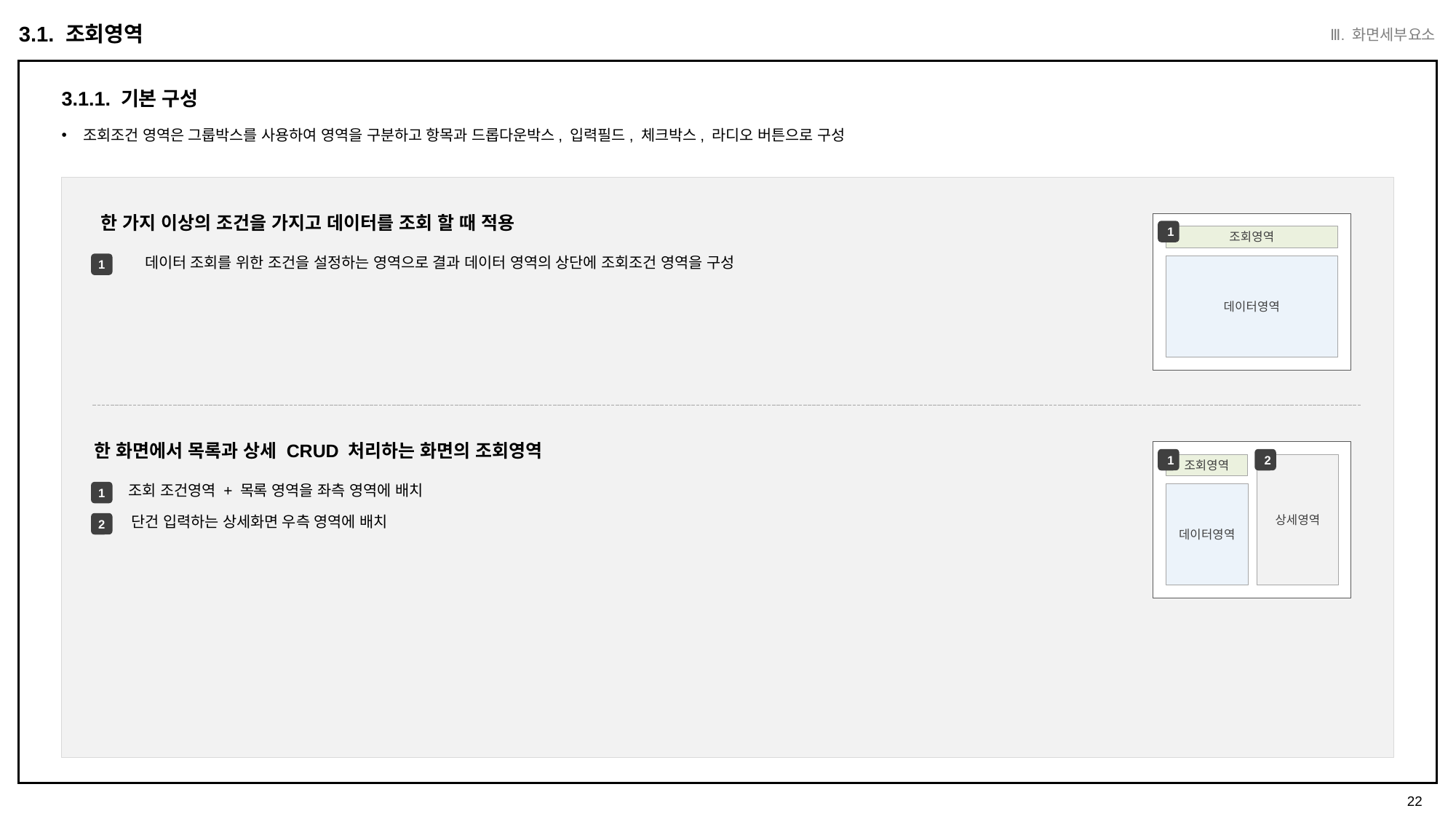

Ⅲ. 화면세부요소
3.1. 조회영역
3.1.1. 기본 구성
조회조건 영역은 그룹박스를 사용하여 영역을 구분하고 항목과 드롭다운박스, 입력필드, 체크박스, 라디오 버튼으로 구성

한 가지 이상의 조건을 가지고 데이터를 조회 할 때 적용

1
조회영역
데이터 조회를 위한 조건을 설정하는 영역으로 결과 데이터 영역의 상단에 조회조건 영역을 구성
1
데이터영역
한 화면에서 목록과 상세 CRUD 처리하는 화면의 조회영역

1
2
조회영역
상세영역
조회 조건영역 + 목록 영역을 좌측 영역에 배치
1
데이터영역
단건 입력하는 상세화면 우측 영역에 배치
2